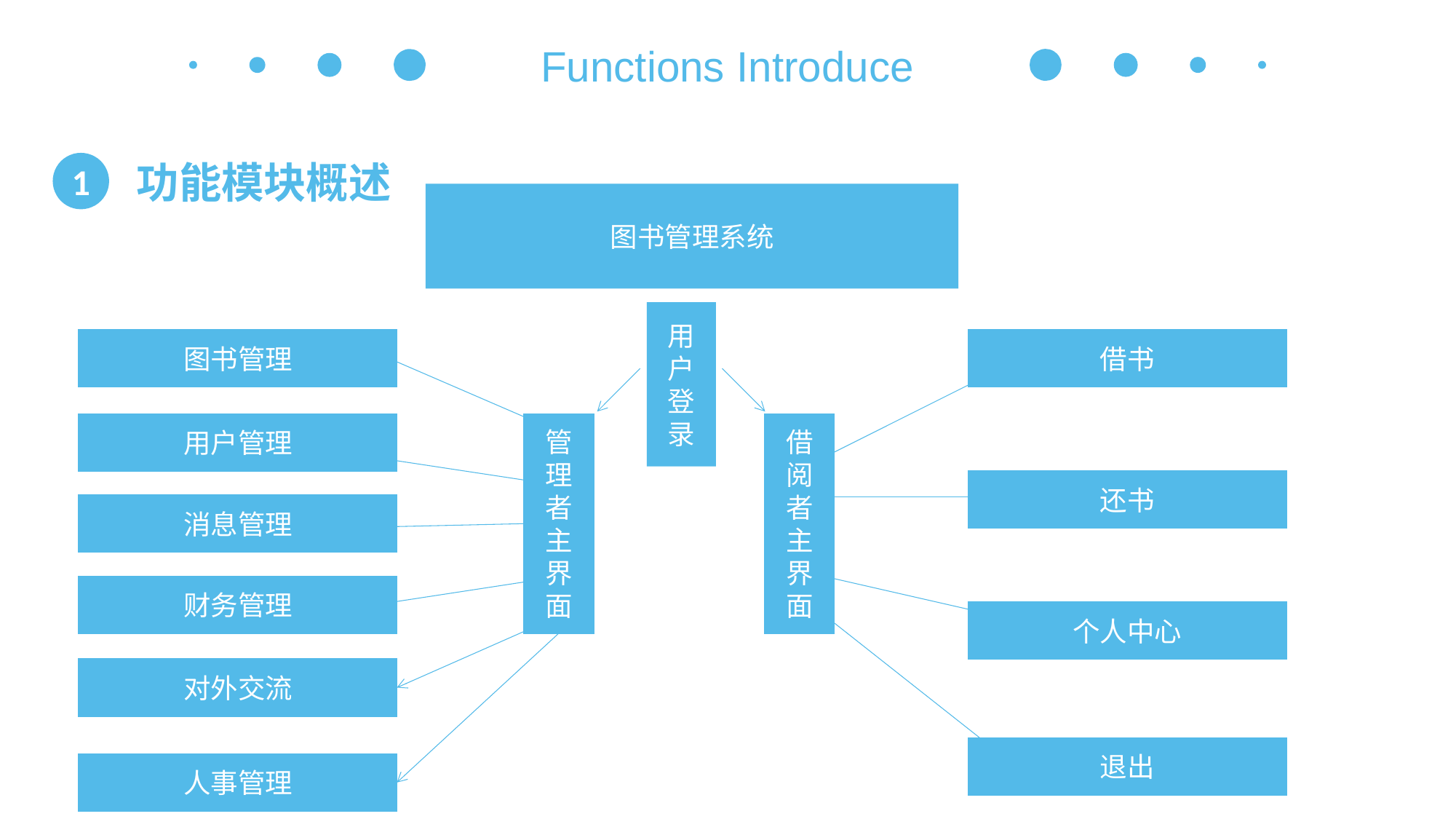

Functions Introduce

     功能模块概述
1
图书管理系统

用户登录

图书管理
图书管理
借书
用户管理
用户管理

管理者
主
界面

借阅者
主
界面

还书
消息管理
消息管理
财务管理
财务管理
个人中心
对外交流
对外交流
退出
人事管理